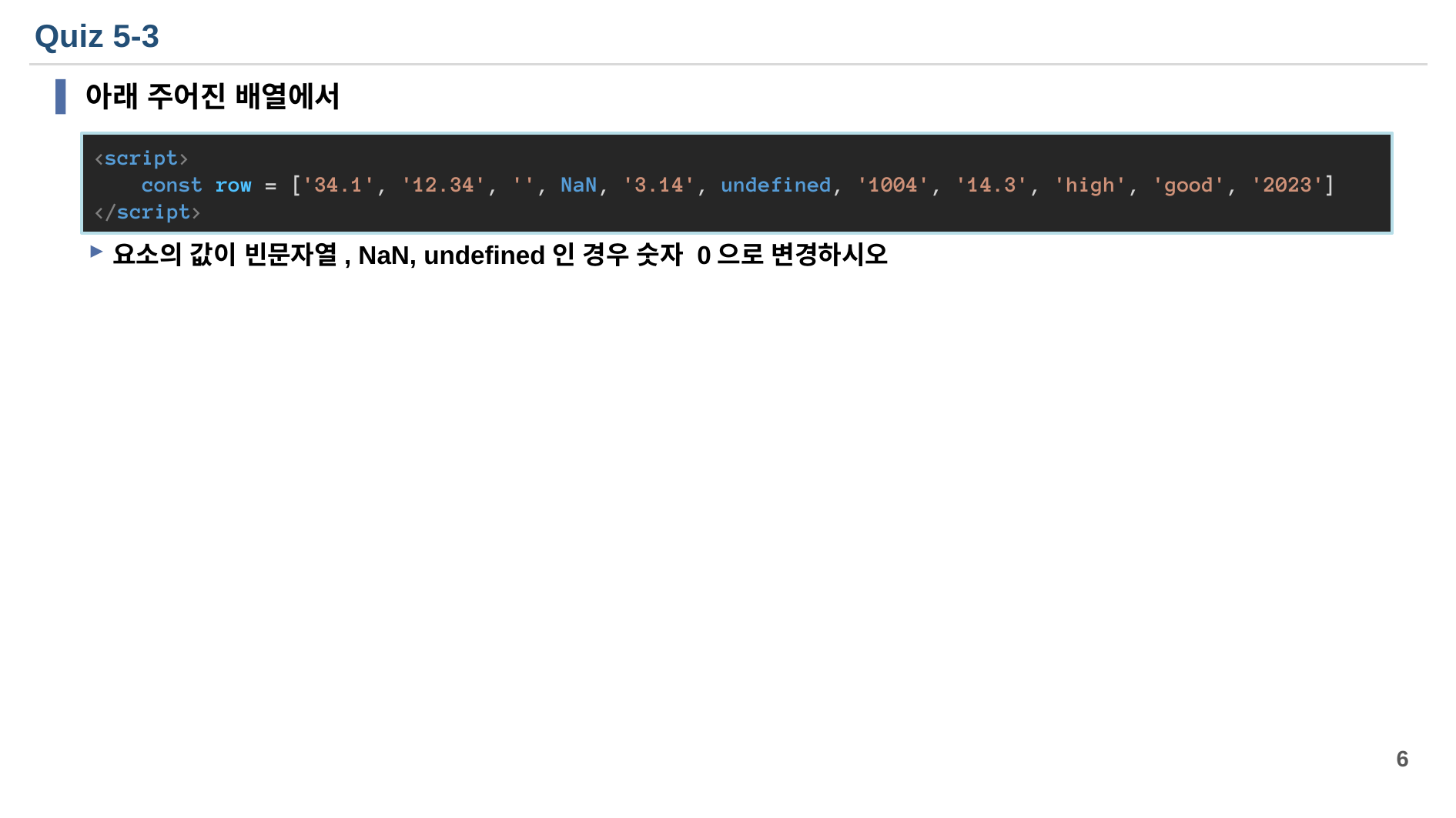

# Quiz 5-3
아래 주어진 배열에서

요소의 값이 빈문자열, NaN, undefined인 경우 숫자 0으로 변경하시오

<script>
    const row = ['34.1', '12.34', '', NaN, '3.14', undefined, '1004', '14.3', 'high', 'good', '2023']
</script>
6